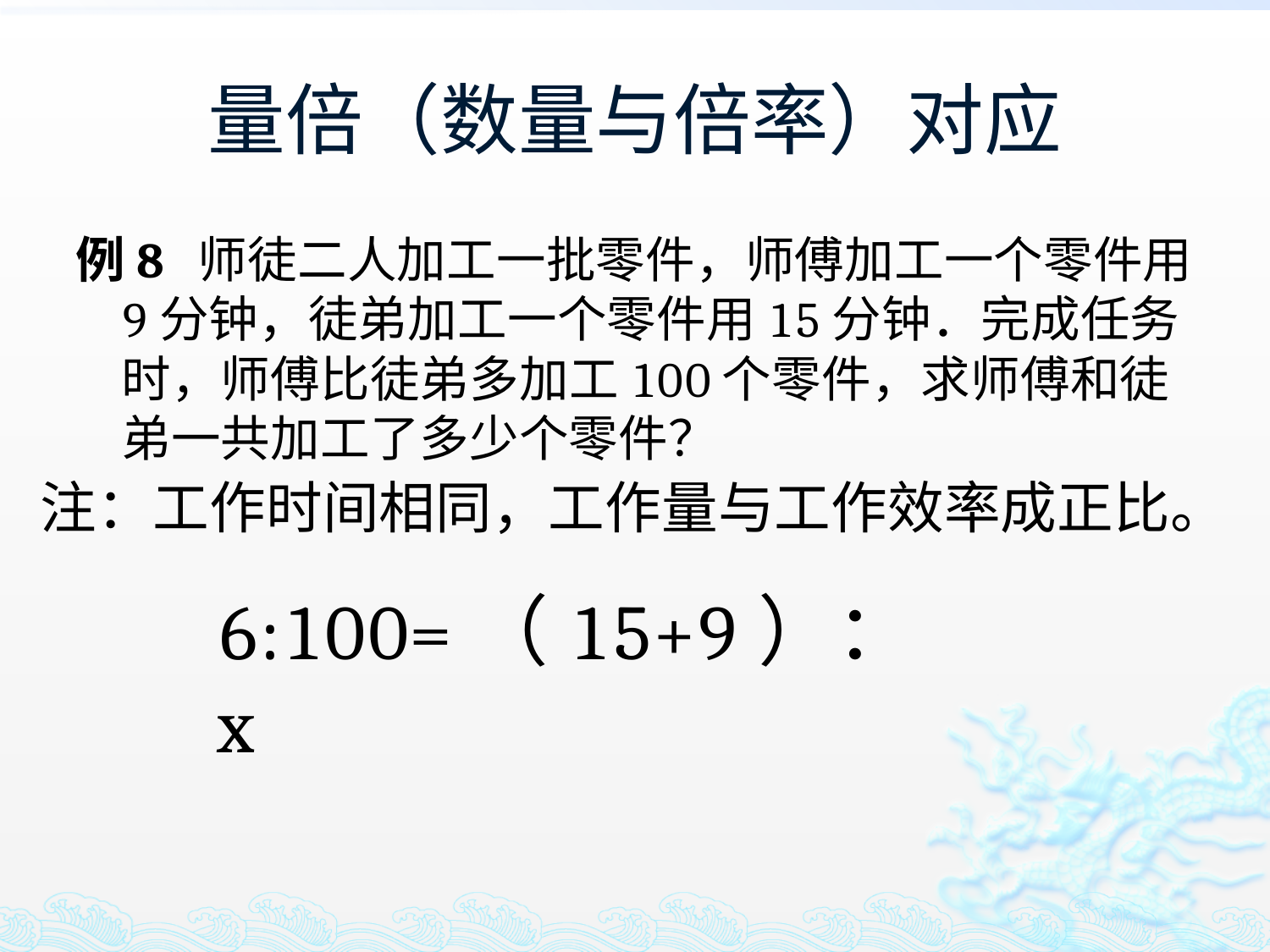

# 量倍（数量与倍率）对应
例8  师徒二人加工一批零件，师傅加工一个零件用9分钟，徒弟加工一个零件用15分钟．完成任务时，师傅比徒弟多加工100个零件，求师傅和徒弟一共加工了多少个零件？

注：工作时间相同，工作量与工作效率成正比。
6:100=（15+9）：x